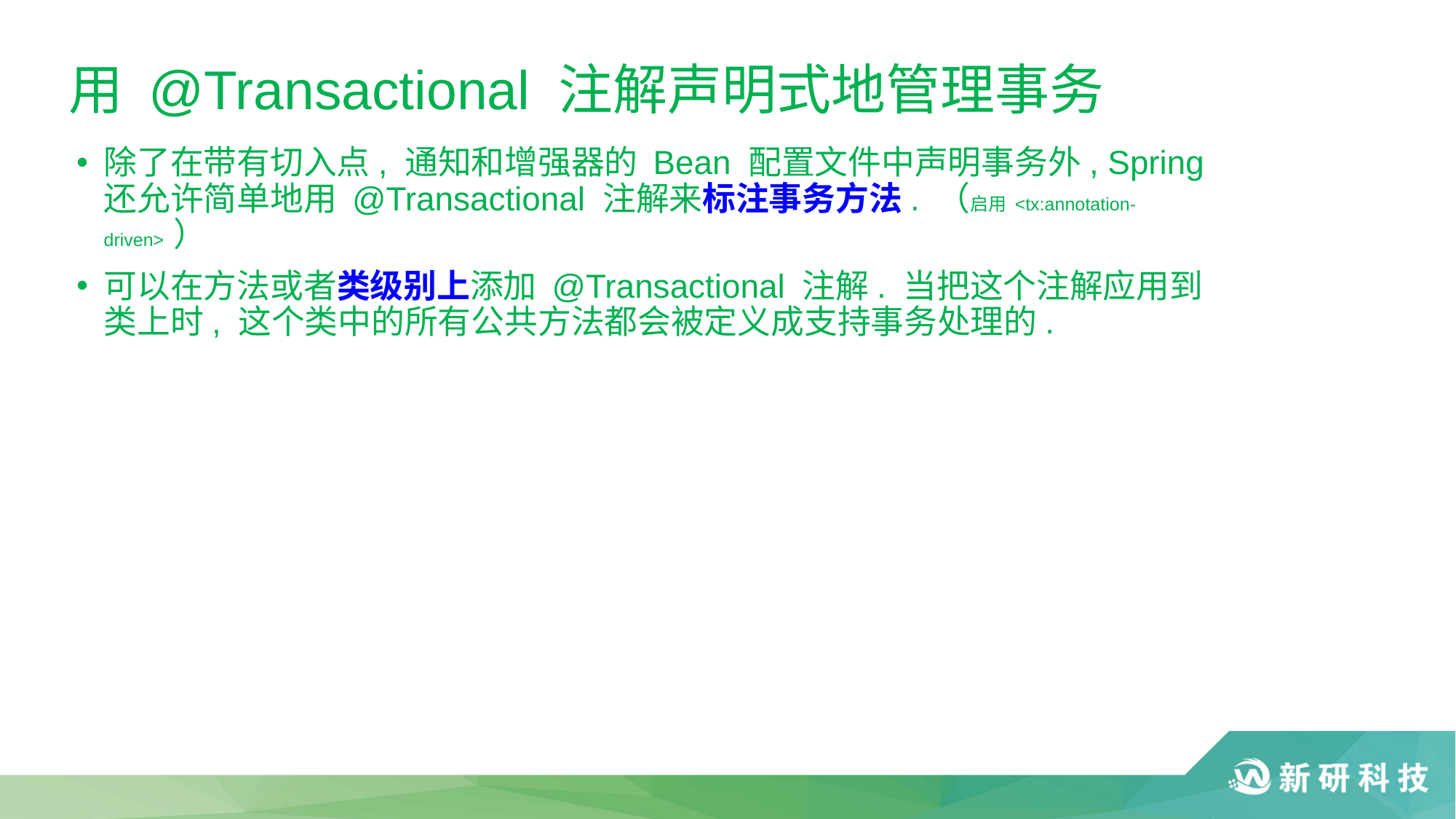

# 用 @Transactional 注解声明式地管理事务
除了在带有切入点, 通知和增强器的 Bean 配置文件中声明事务外, Spring 还允许简单地用 @Transactional 注解来标注事务方法. （启用 <tx:annotation-driven> ）
可以在方法或者类级别上添加 @Transactional 注解. 当把这个注解应用到类上时, 这个类中的所有公共方法都会被定义成支持事务处理的.